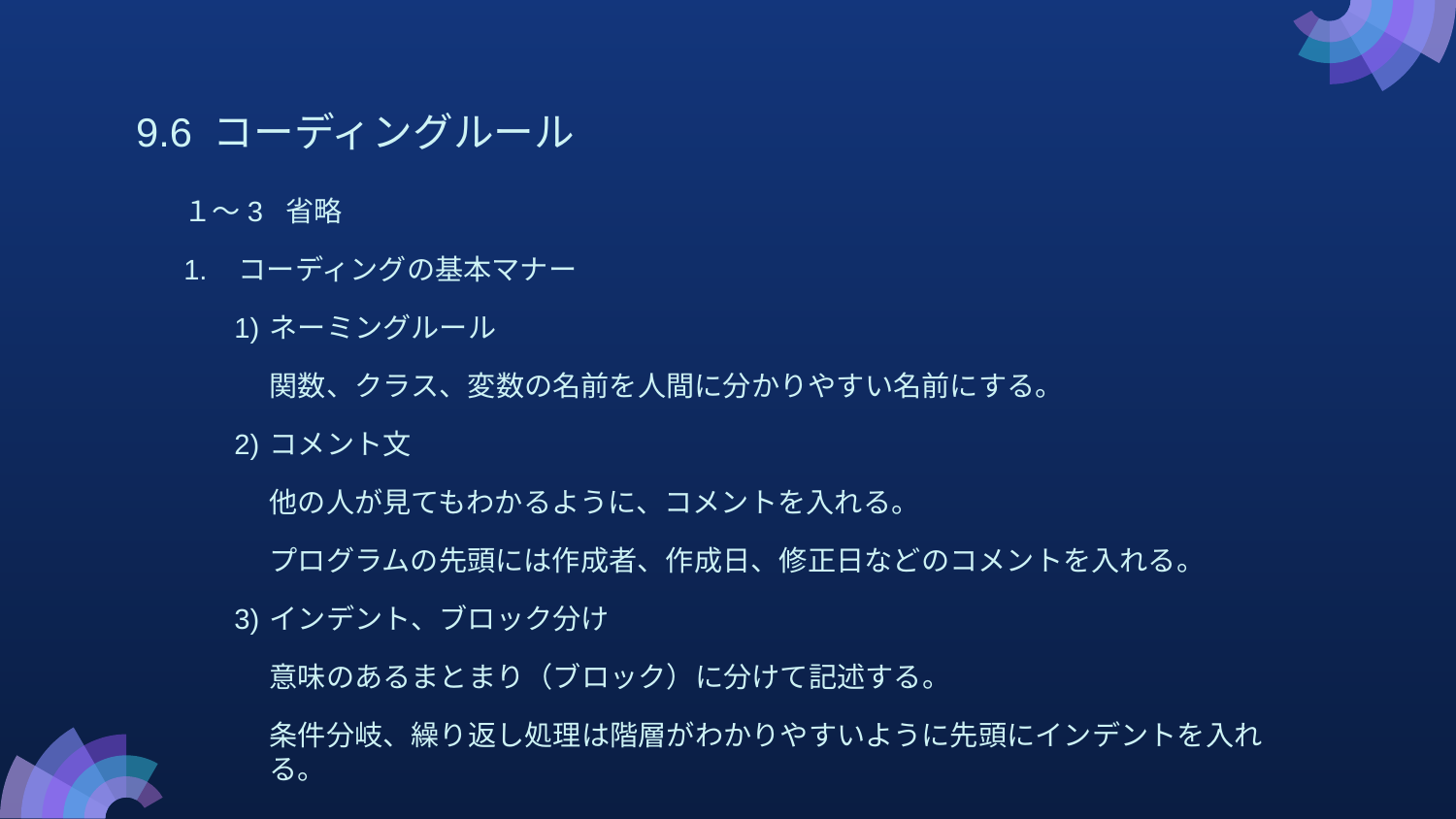

9.6 コーディングルール
１〜3  省略
コーディングの基本マナー
ネーミングルール
関数、クラス、変数の名前を人間に分かりやすい名前にする。
コメント文
他の人が見てもわかるように、コメントを入れる。
プログラムの先頭には作成者、作成日、修正日などのコメントを入れる。
インデント、ブロック分け
意味のあるまとまり（ブロック）に分けて記述する。
条件分岐、繰り返し処理は階層がわかりやすいように先頭にインデントを入れる。